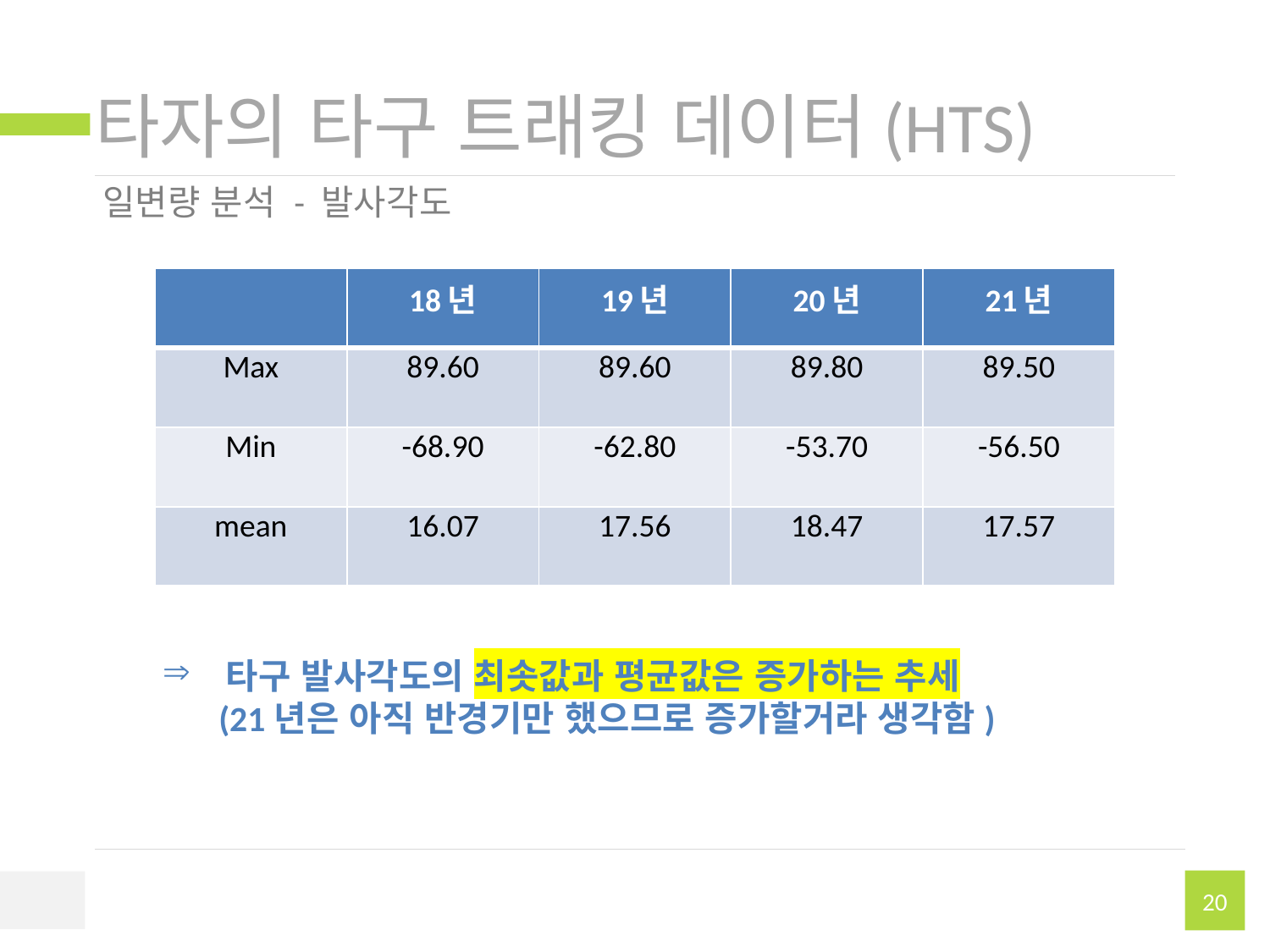

# 타자의 타구 트래킹 데이터(HTS)
일변량 분석 - 발사각도
|  | 18년 | 19년 | 20년 | 21년 |
| --- | --- | --- | --- | --- |
| Max | 89.60 | 89.60 | 89.80 | 89.50 |
| Min | -68.90 | -62.80 | -53.70 | -56.50 |
| mean | 16.07 | 17.56 | 18.47 | 17.57 |
타구 발사각도의 최솟값과 평균값은 증가하는 추세
       (21년은 아직 반경기만 했으므로 증가할거라 생각함)